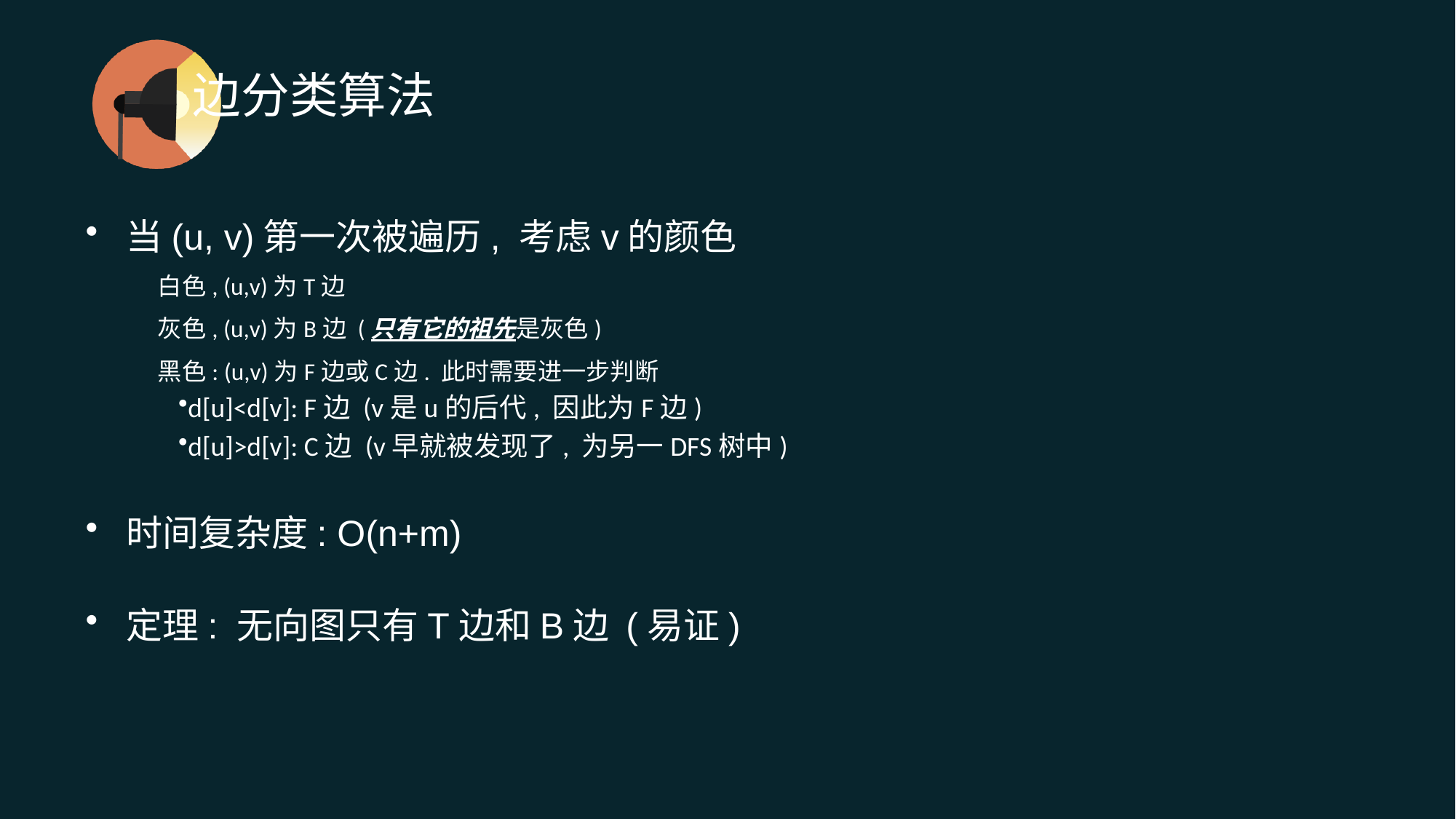

当(u, v)第一次被遍历, 考虑v的颜色
白色, (u,v)为T边
灰色, (u,v)为B边 (只有它的祖先是灰色)
黑色: (u,v)为F边或C边. 此时需要进一步判断
d[u]<d[v]: F边 (v是u的后代, 因此为F边)
d[u]>d[v]: C边 (v早就被发现了, 为另一DFS树中)
时间复杂度: O(n+m)
定理: 无向图只有T边和B边 (易证)
边分类算法